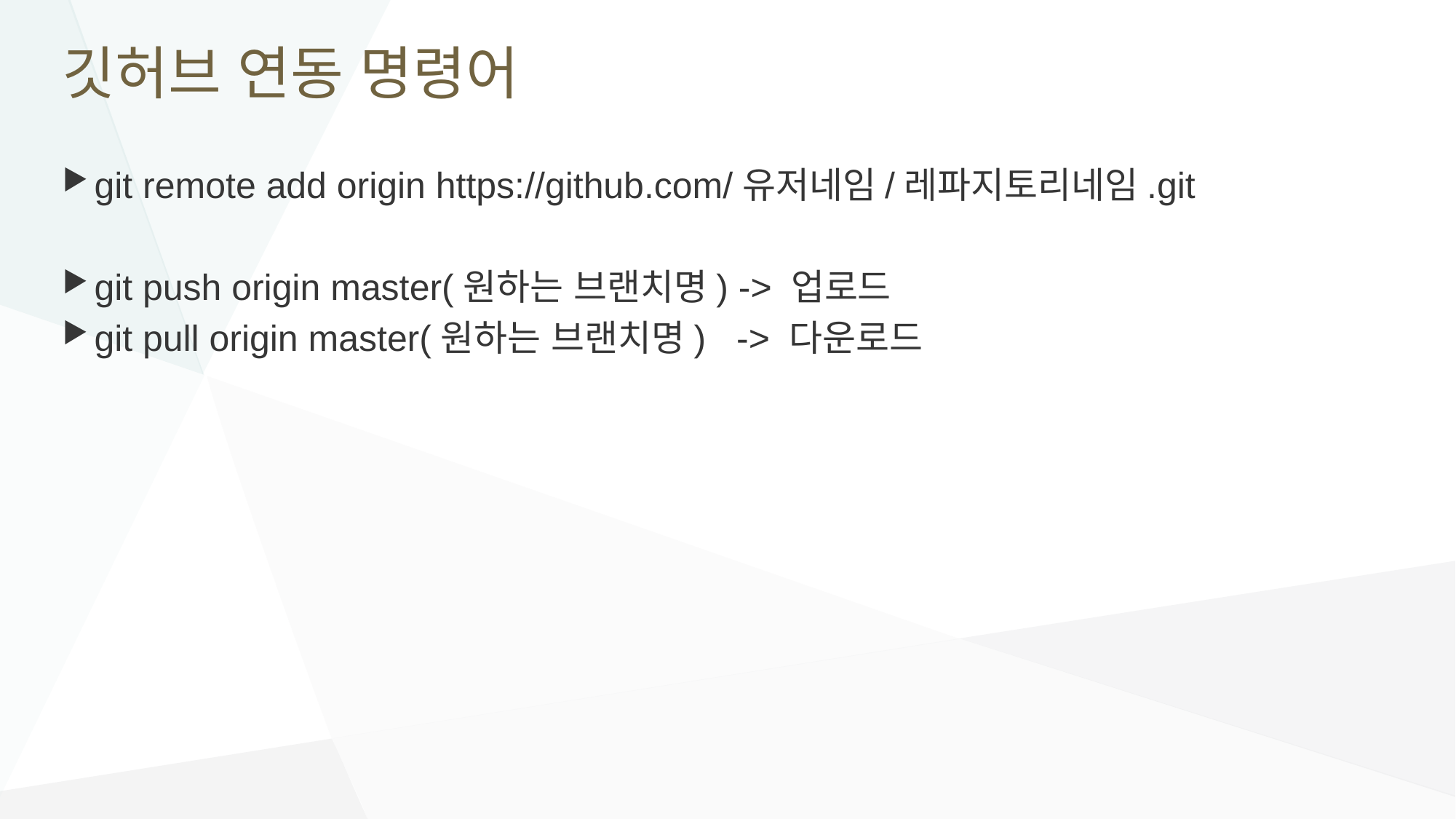

# 깃허브 연동 명령어
git remote add origin https://github.com/유저네임/레파지토리네임.git

git push origin master(원하는 브랜치명) -> 업로드
git pull origin master(원하는 브랜치명)   -> 다운로드